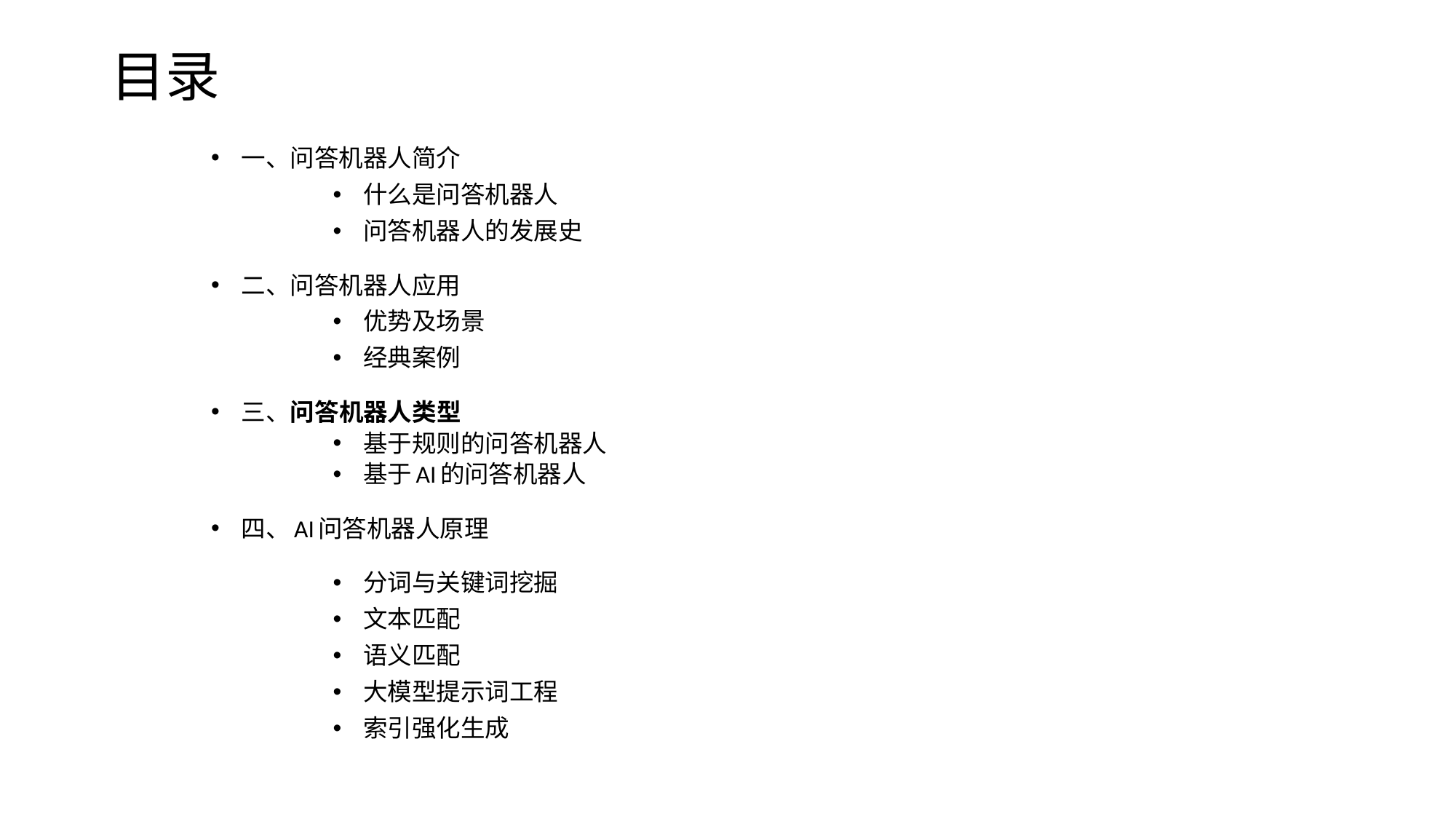

# 目录
一、问答机器人简介
什么是问答机器人
问答机器人的发展史
二、问答机器人应用
优势及场景
经典案例
三、问答机器人类型
基于规则的问答机器人
基于AI的问答机器人
四、AI问答机器人原理
分词与关键词挖掘
文本匹配
语义匹配
大模型提示词工程
索引强化生成